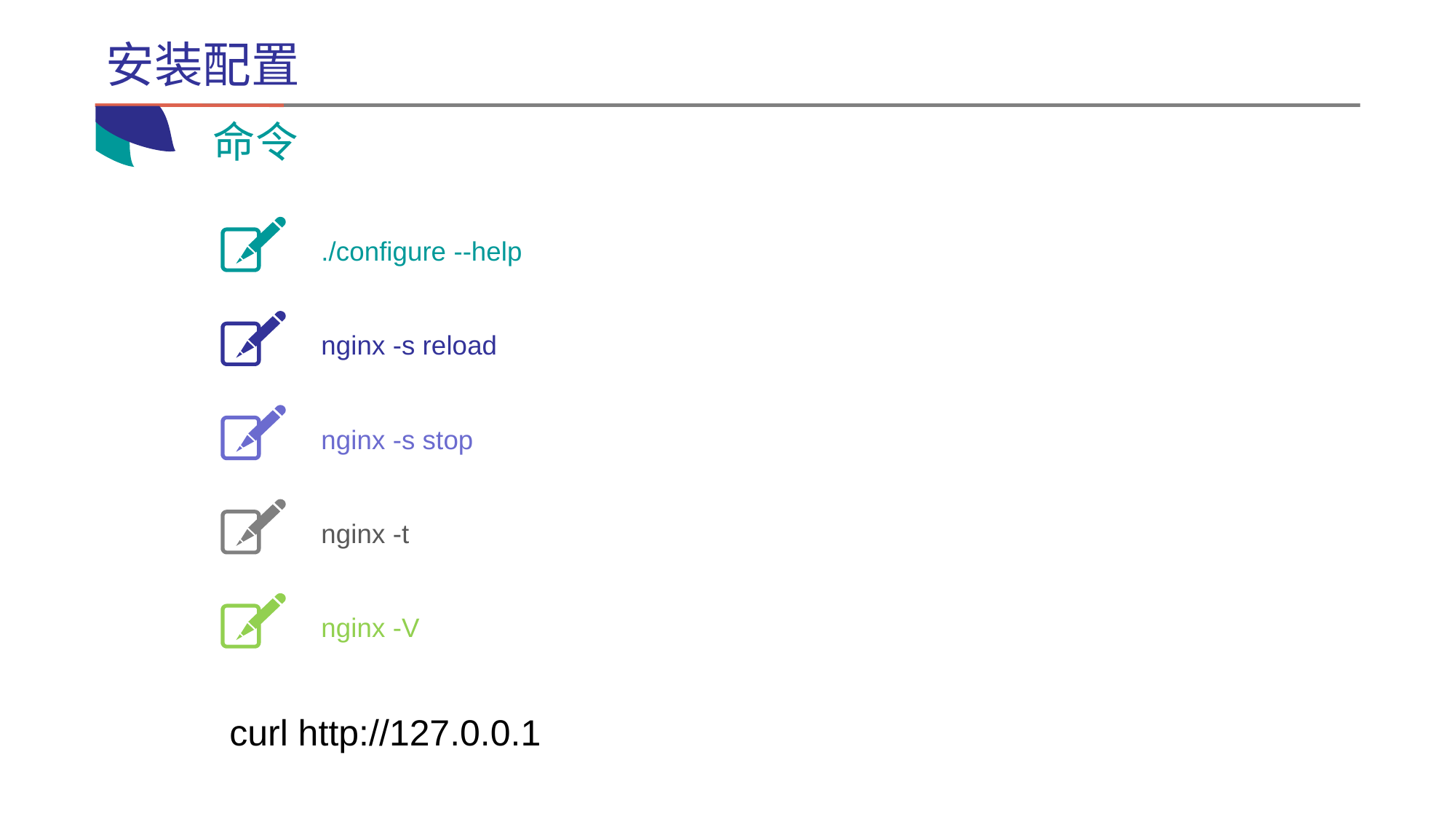

安装配置

命令

./configure --help

nginx -s reload

nginx -s stop

nginx -t

nginx -V
curl http://127.0.0.1